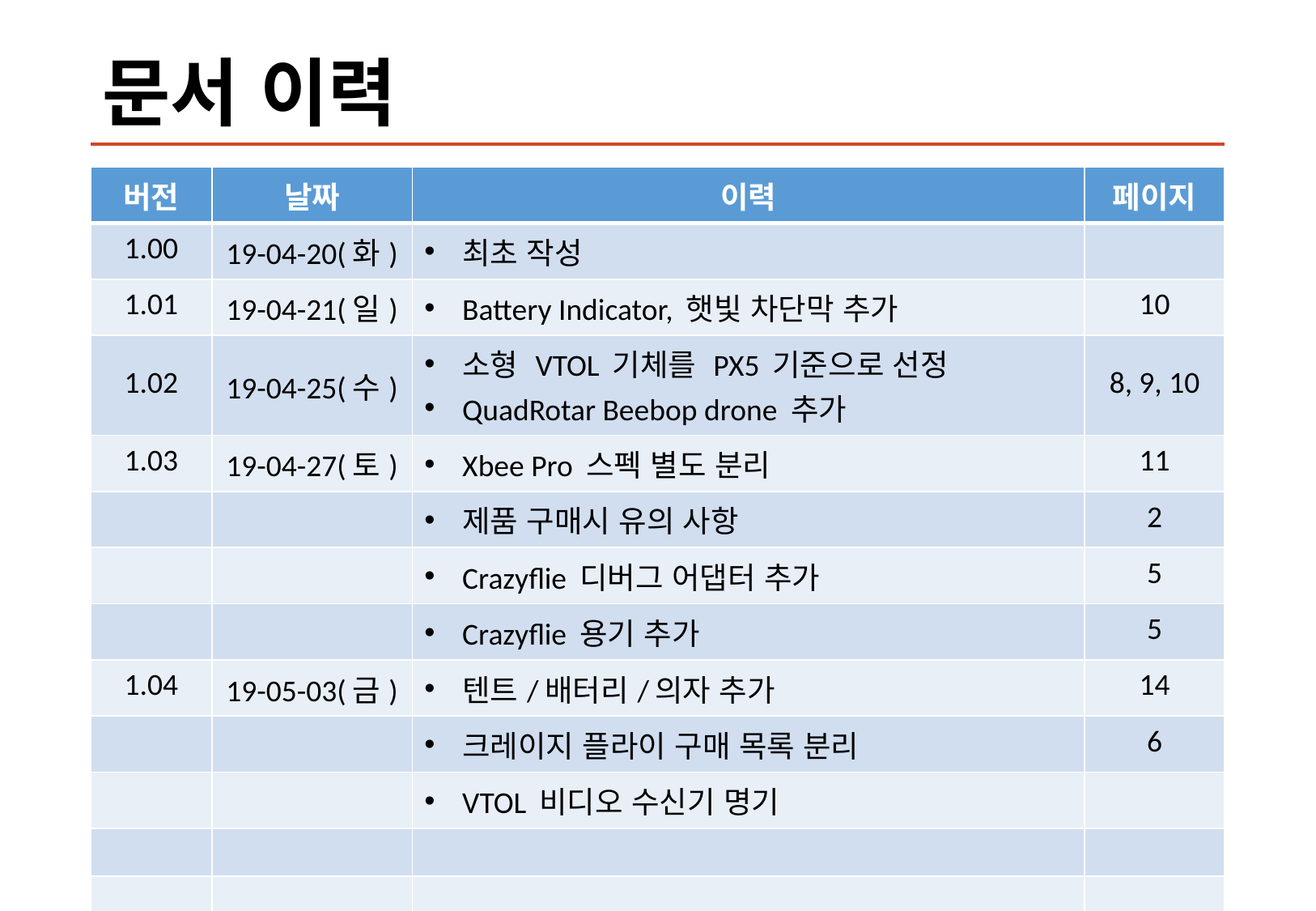

# 문서 이력
| 버전 | 날짜 | 이력 | 페이지 |
| --- | --- | --- | --- |
| 1.00 | 19-04-20(화) | 최초 작성 |  |
| 1.01 | 19-04-21(일) | Battery Indicator, 햇빛 차단막 추가 | 10 |
| 1.02 | 19-04-25(수) | 소형 VTOL 기체를 PX5 기준으로 선정 QuadRotar Beebop drone 추가 | 8, 9, 10 |
| 1.03 | 19-04-27(토) | Xbee Pro 스펙 별도 분리 | 11 |
|  |  | 제품 구매시 유의 사항 | 2 |
|  |  | Crazyflie 디버그 어댑터 추가 | 5 |
|  |  | Crazyflie 용기 추가 | 5 |
| 1.04 | 19-05-03(금) | 텐트/배터리/의자 추가 | 14 |
|  |  | 크레이지 플라이 구매 목록 분리 | 6 |
|  |  | VTOL 비디오 수신기 명기 |  |
|  |  |  |  |
|  |  |  |  |
2019-05-04
한세대 자율 비행
2